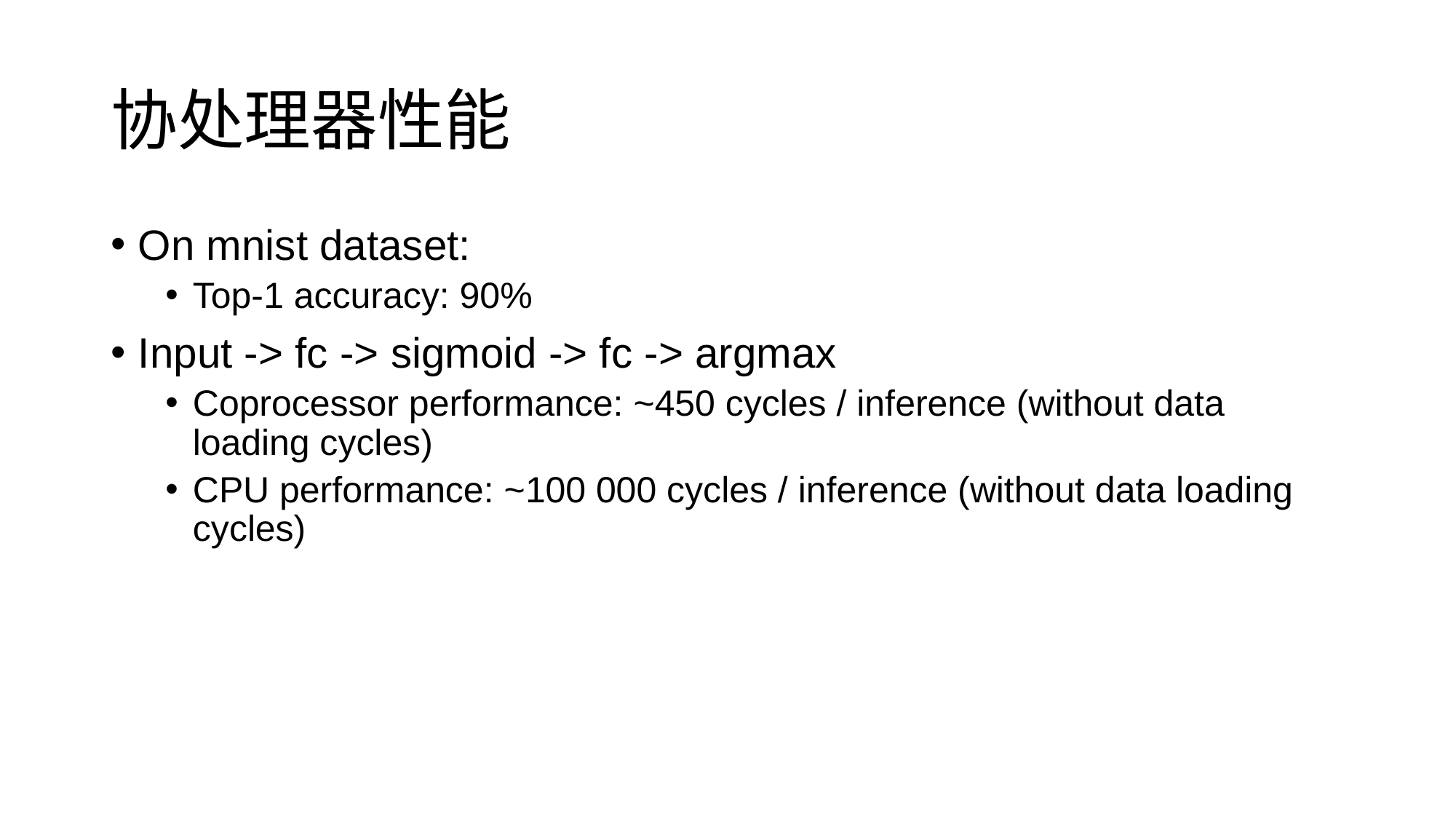

# 协处理器性能
On mnist dataset:
Top-1 accuracy: 90%
Input -> fc -> sigmoid -> fc -> argmax
Coprocessor performance: ~450 cycles / inference (without data loading cycles)
CPU performance: ~100 000 cycles / inference (without data loading cycles)